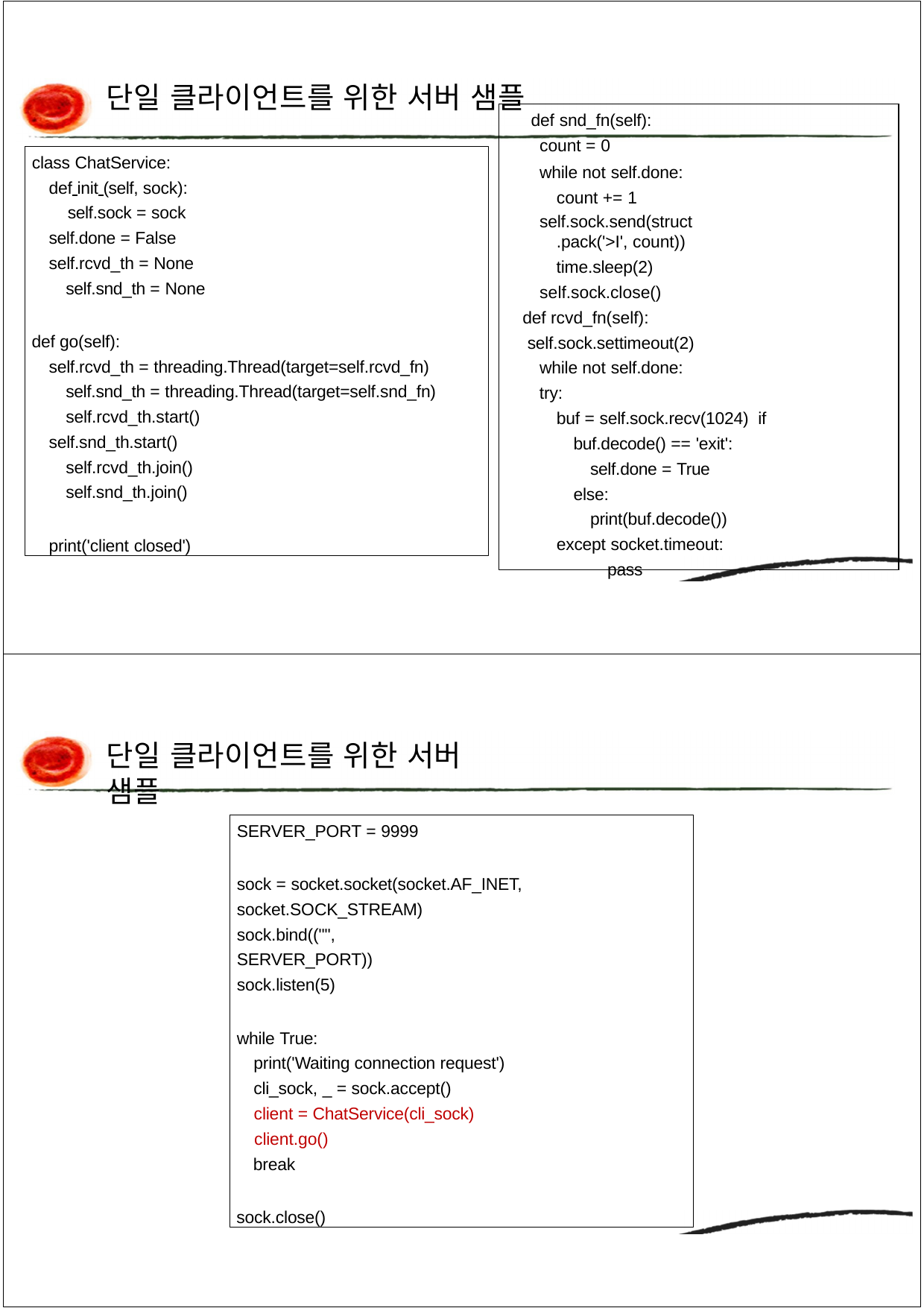

단일 클라이언트를 위한 서버 샘플
def snd_fn(self):

count = 0
while not self.done:  count += 1
self.sock.send(struct.pack('>I', count))
time.sleep(2)  self.sock.close()
def rcvd_fn(self):
 self.sock.settimeout(2)  while not self.done:
try:
buf = self.sock.recv(1024)  if buf.decode() == 'exit':
self.done = True  else:
print(buf.decode())  except socket.timeout:
pass
class ChatService:
def init (self, sock):
    self.sock = sock
self.done = False
self.rcvd_th = None  self.snd_th = None

def go(self):
self.rcvd_th = threading.Thread(target=self.rcvd_fn)  self.snd_th = threading.Thread(target=self.snd_fn)  self.rcvd_th.start()
self.snd_th.start()  self.rcvd_th.join()  self.snd_th.join()

print('client closed')

단일 클라이언트를 위한 서버 샘플

SERVER_PORT = 9999

sock = socket.socket(socket.AF_INET,  socket.SOCK_STREAM)
sock.bind(("", SERVER_PORT))  sock.listen(5)

while True:
print('Waiting connection request')  cli_sock, _ = sock.accept()
client = ChatService(cli_sock)  client.go()
break

sock.close()